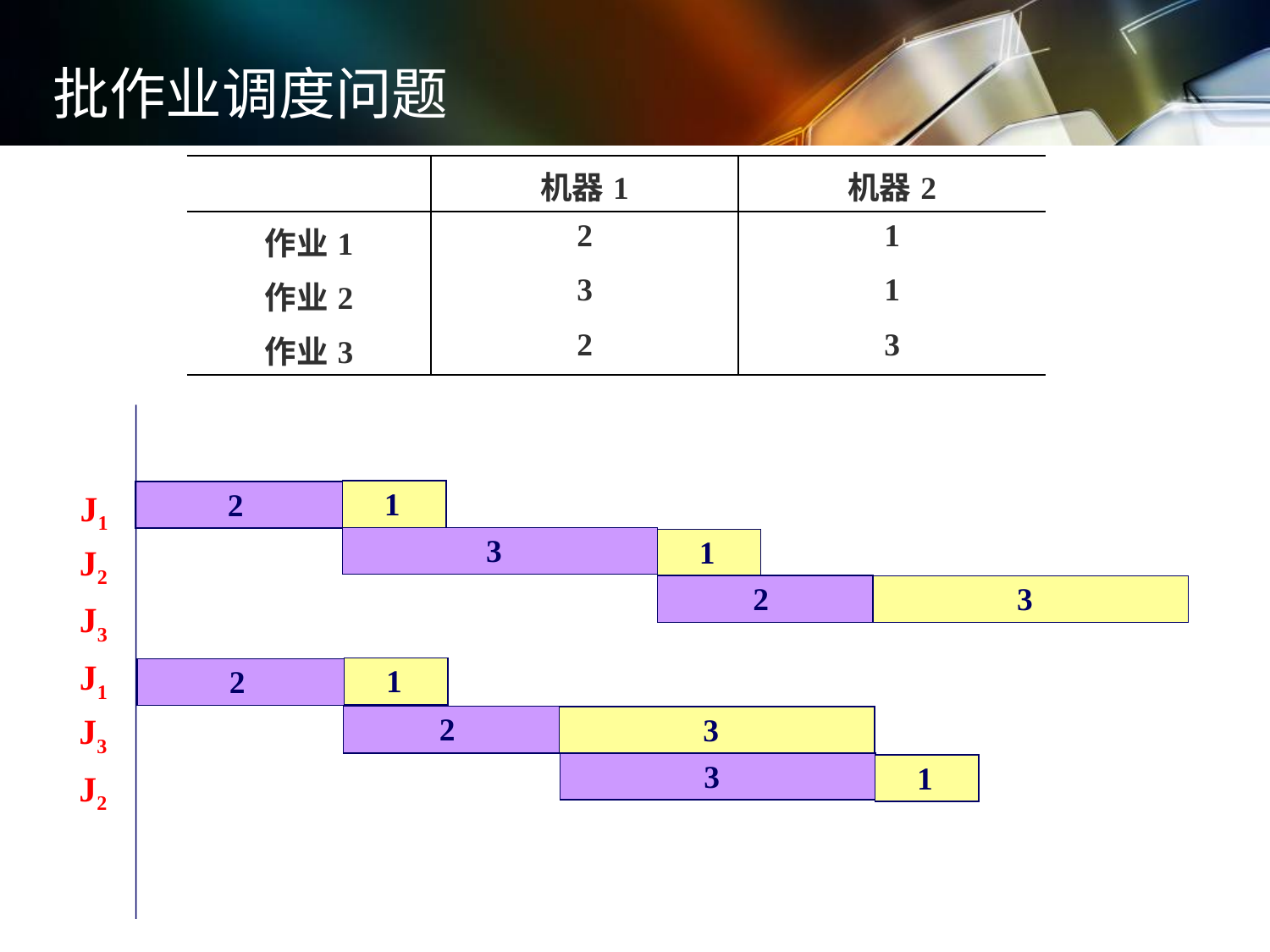

批作业调度问题
|  | 机器1 | 机器2 |
| --- | --- | --- |
| 作业1 | 2 | 1 |
| 作业2 | 3 | 1 |
| 作业3 | 2 | 3 |

1

2
J1

3

1
J2

2

3
J3
J1

1

2

2

3
J3

3

1
J2